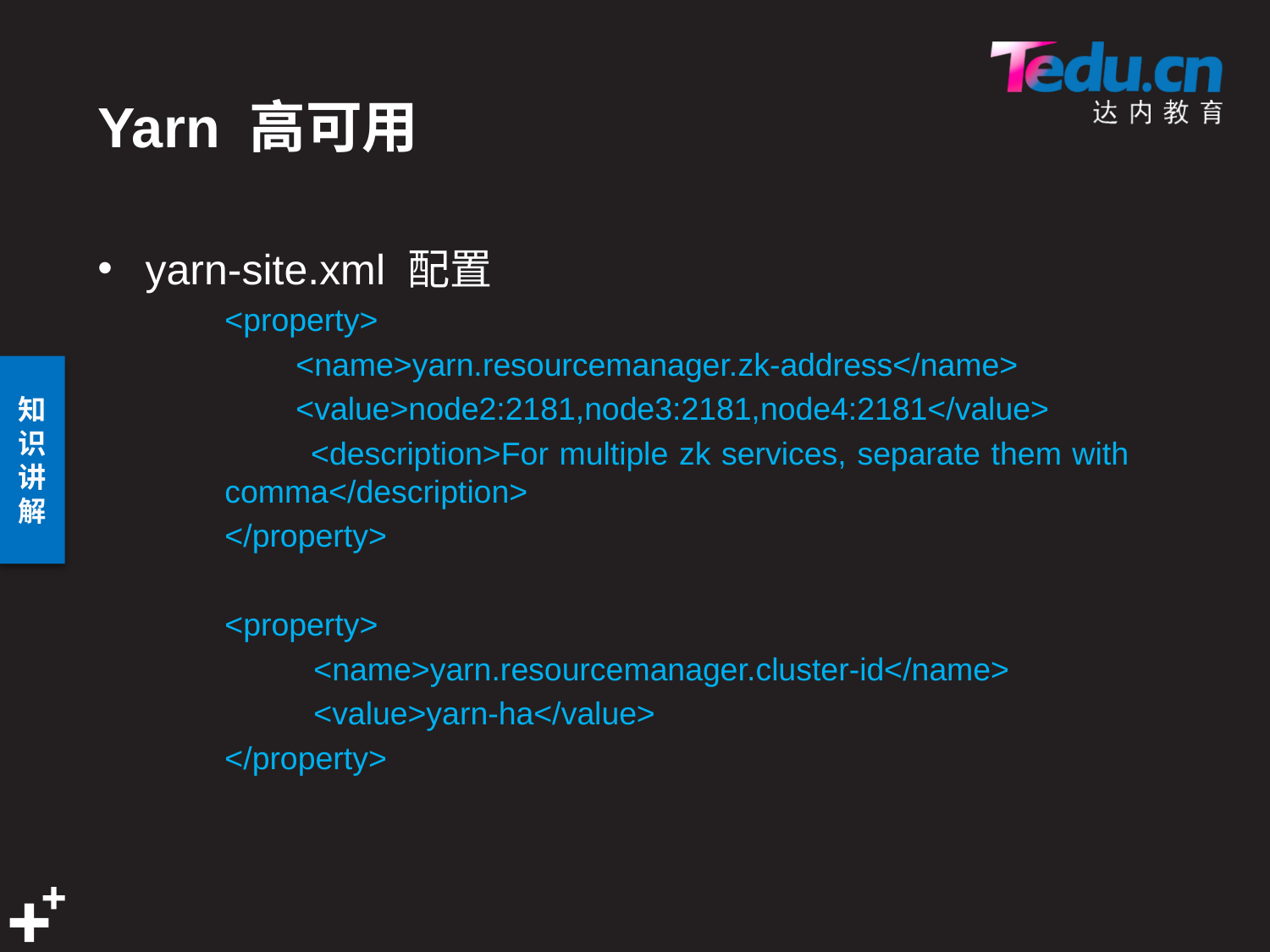

# Yarn 高可用
yarn-site.xml 配置
<property>
        <name>yarn.resourcemanager.zk-address</name>
        <value>node2:2181,node3:2181,node4:2181</value>
        <description>For multiple zk services, separate them with comma</description>
</property>

<property>
          <name>yarn.resourcemanager.cluster-id</name>
          <value>yarn-ha</value>
</property>